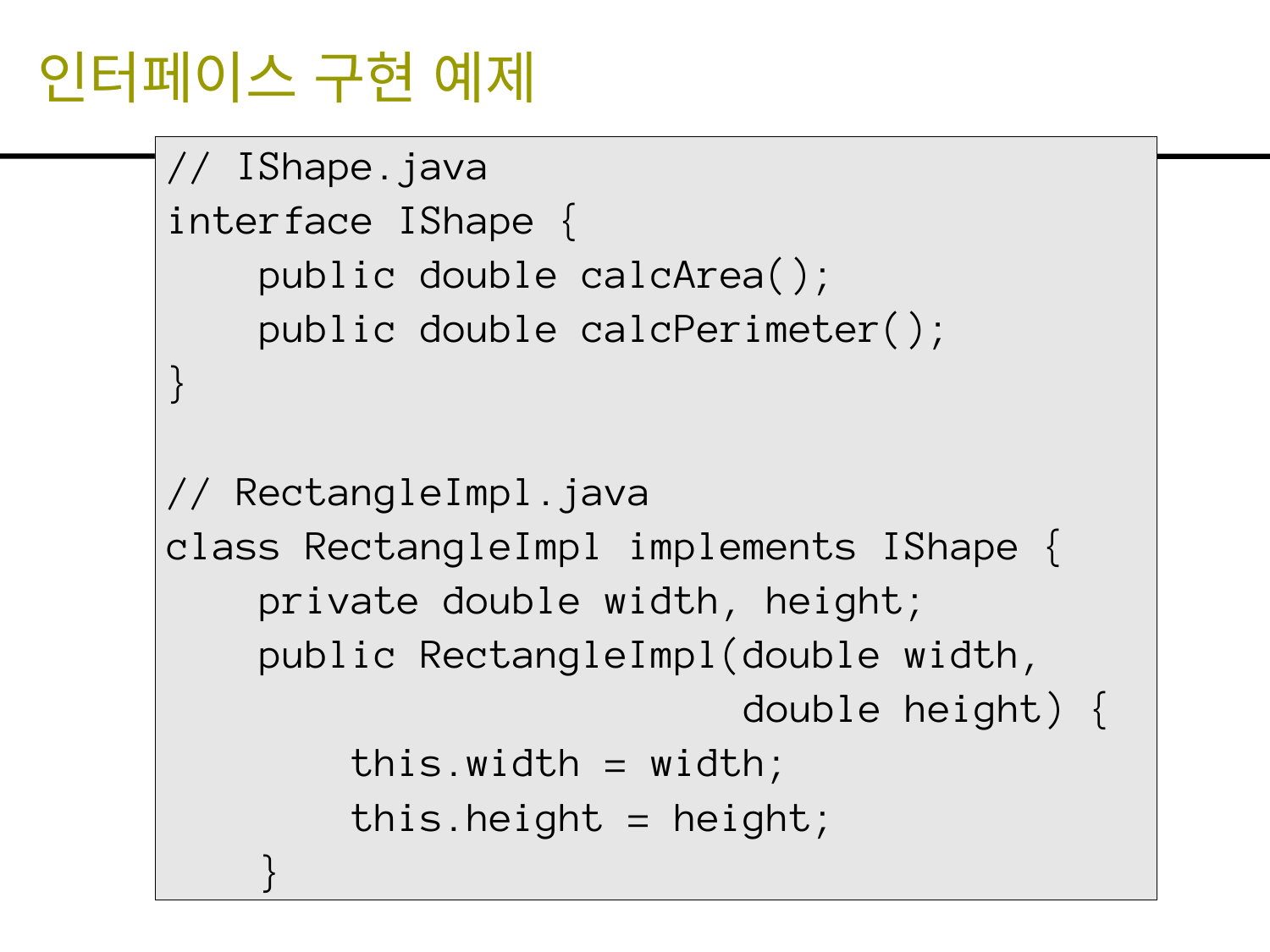

# 인터페이스 구현 예제
// IShape.java
interface IShape {
    public double calcArea();
    public double calcPerimeter();
}

// RectangleImpl.java
class RectangleImpl implements IShape {
    private double width, height;
    public RectangleImpl(double width,
                         double height) {
        this.width = width;
        this.height = height;
    }